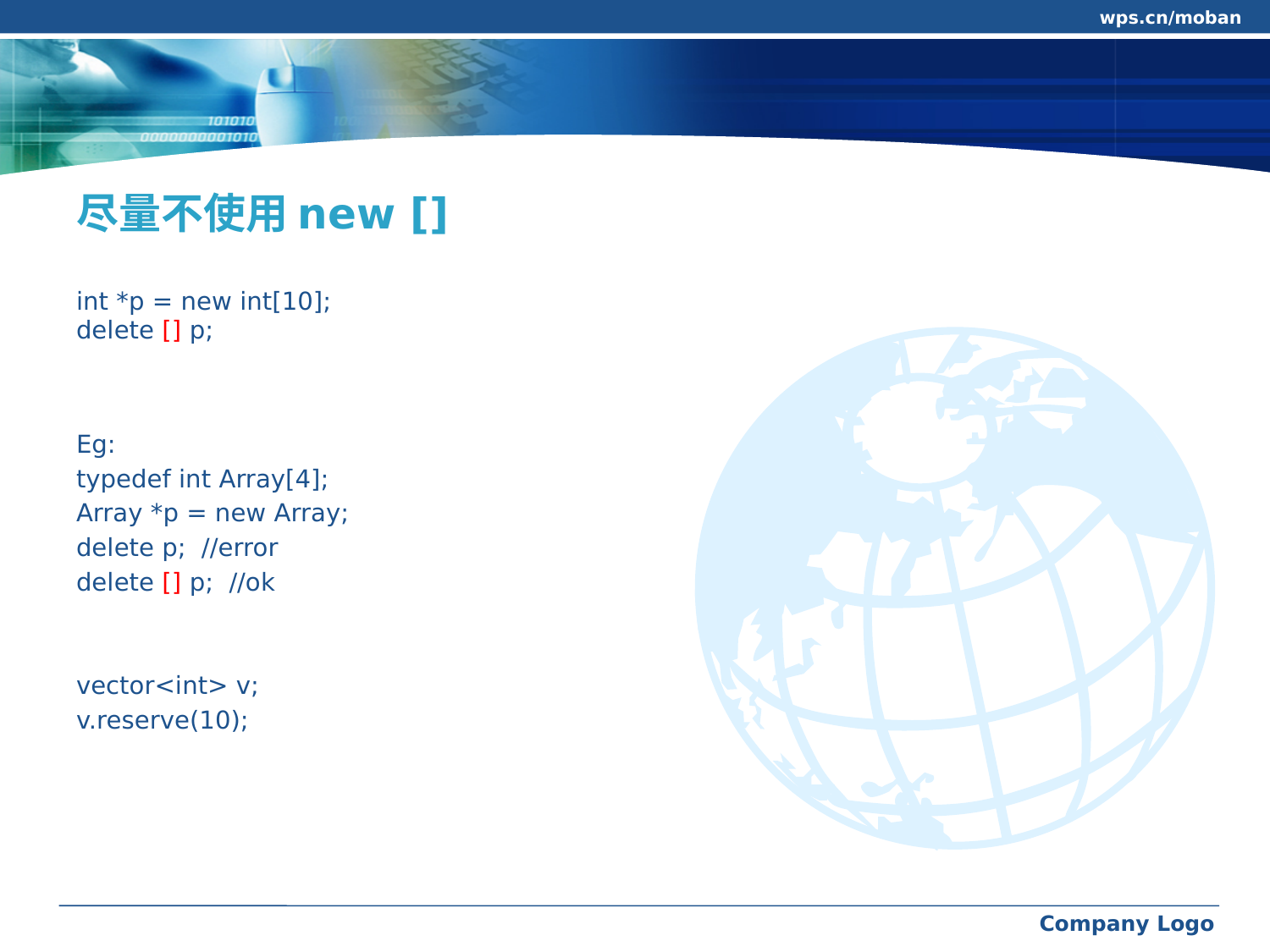

wps.cn/moban

#
尽量不使用new []

int *p = new int[10];
delete [] p;

Eg:
typedef int Array[4];
Array *p = new Array;
delete p;  //error
delete [] p;  //ok

vector<int> v;
v.reserve(10);

Company Logo